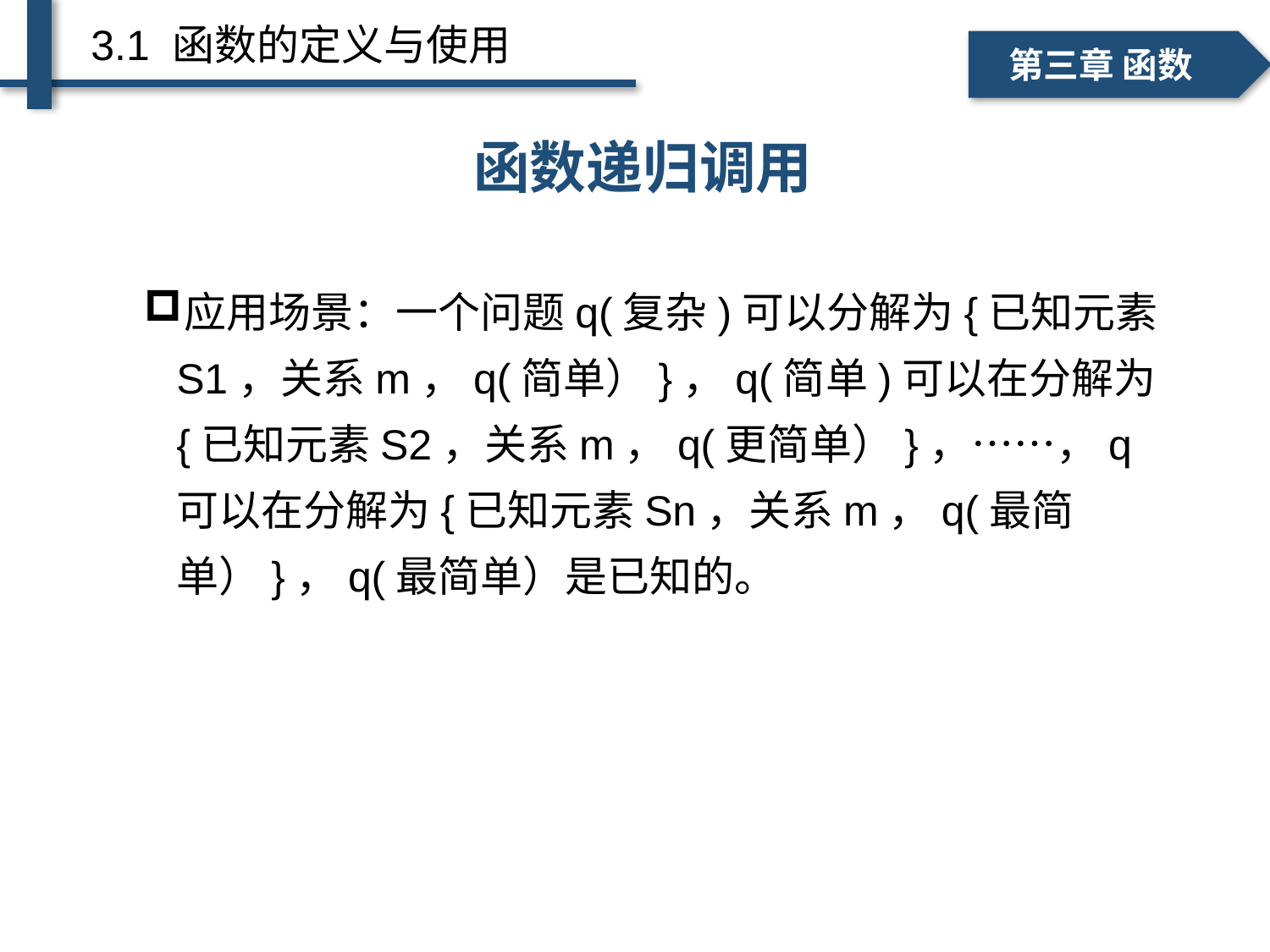

3.1 函数的定义与使用
一、个人简介
二、学术成绩

第三章 函数
# 递归调用

函数递归调用
应用场景：一个问题q(复杂)可以分解为{已知元素S1，关系m，q(简单）}，q(简单)可以在分解为{已知元素S2，关系m，q(更简单）}，……，q可以在分解为{已知元素Sn，关系m，q(最简单）}，q(最简单）是已知的。
36